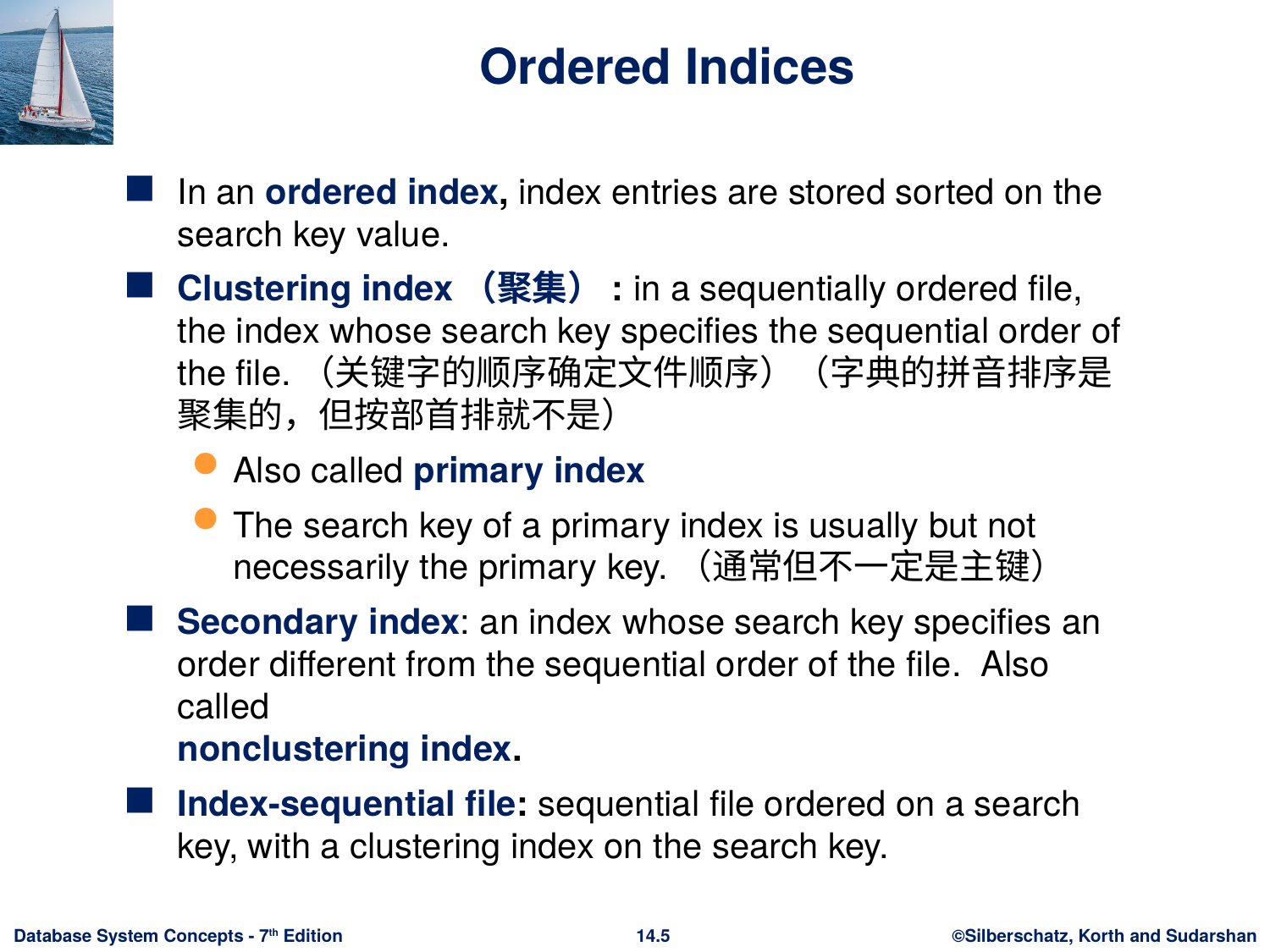

# Ordered Indices
In an ordered index, index entries are stored sorted on the search key value.
Clustering index（聚集）: in a sequentially ordered file, the index whose search key specifies the sequential order of the file.（关键字的顺序确定文件顺序）（字典的拼音排序是聚集的，但按部首排就不是）
Also called primary index
The search key of a primary index is usually but not necessarily the primary key.（通常但不一定是主键）
Secondary index: an index whose search key specifies an order different from the sequential order of the file.  Also called
nonclustering index.
Index-sequential file: sequential file ordered on a search key, with a clustering index on the search key.